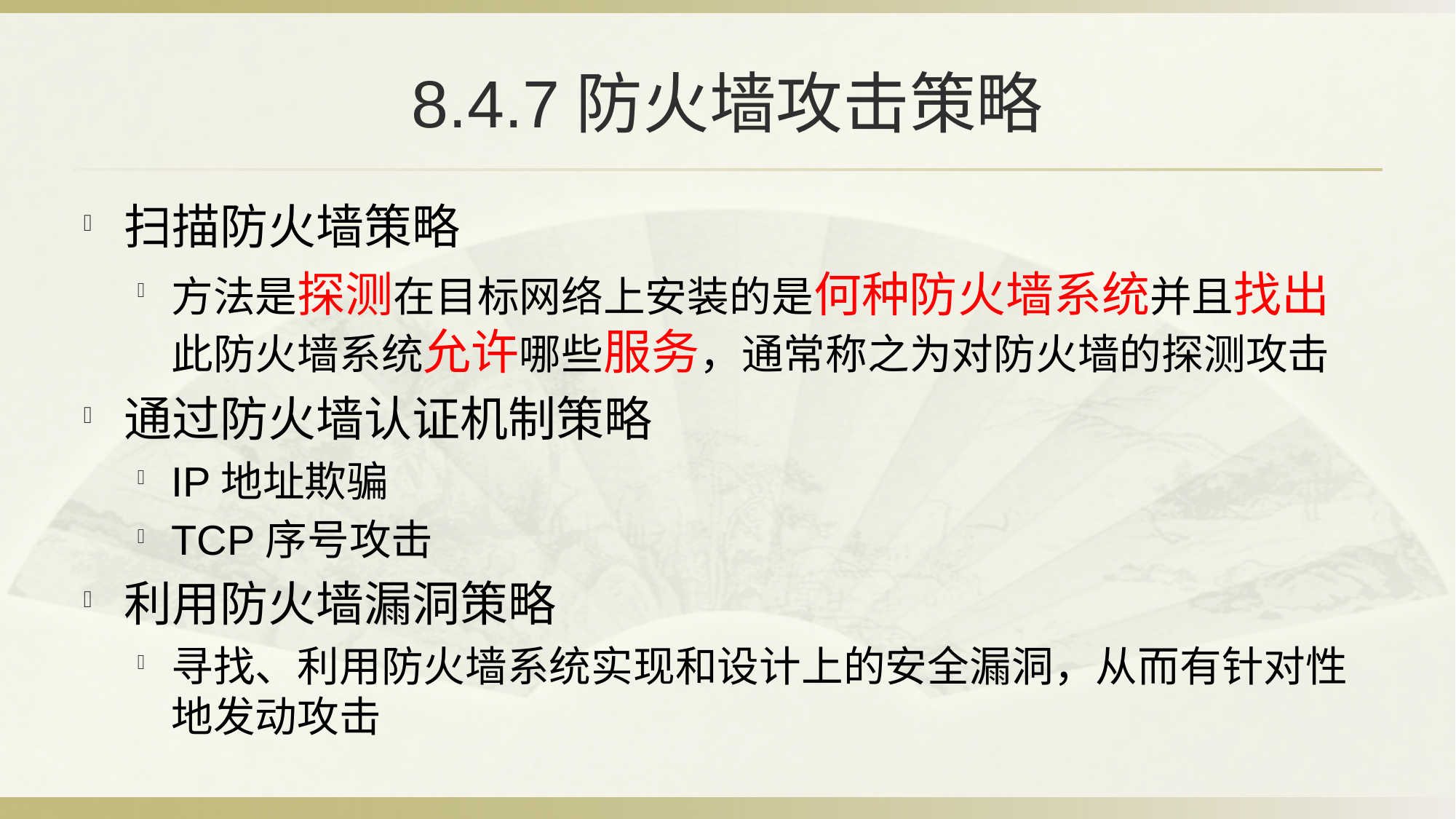

# 8.4.7防火墙攻击策略
扫描防火墙策略
方法是探测在目标网络上安装的是何种防火墙系统并且找出此防火墙系统允许哪些服务，通常称之为对防火墙的探测攻击
通过防火墙认证机制策略
IP地址欺骗
TCP序号攻击
利用防火墙漏洞策略
寻找、利用防火墙系统实现和设计上的安全漏洞，从而有针对性地发动攻击